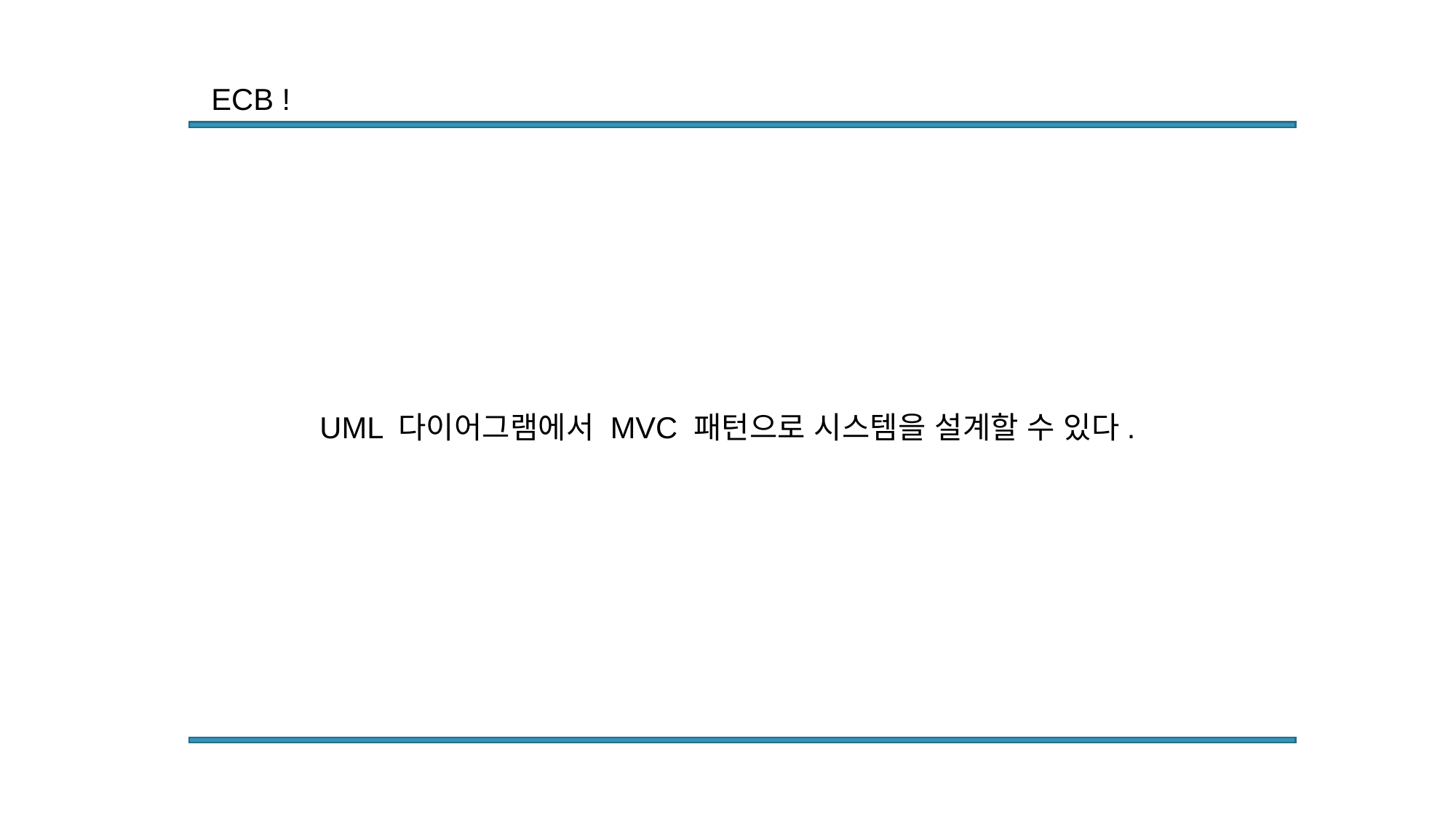

ECB !

UML 다이어그램에서 MVC 패턴으로 시스템을 설계할 수 있다.